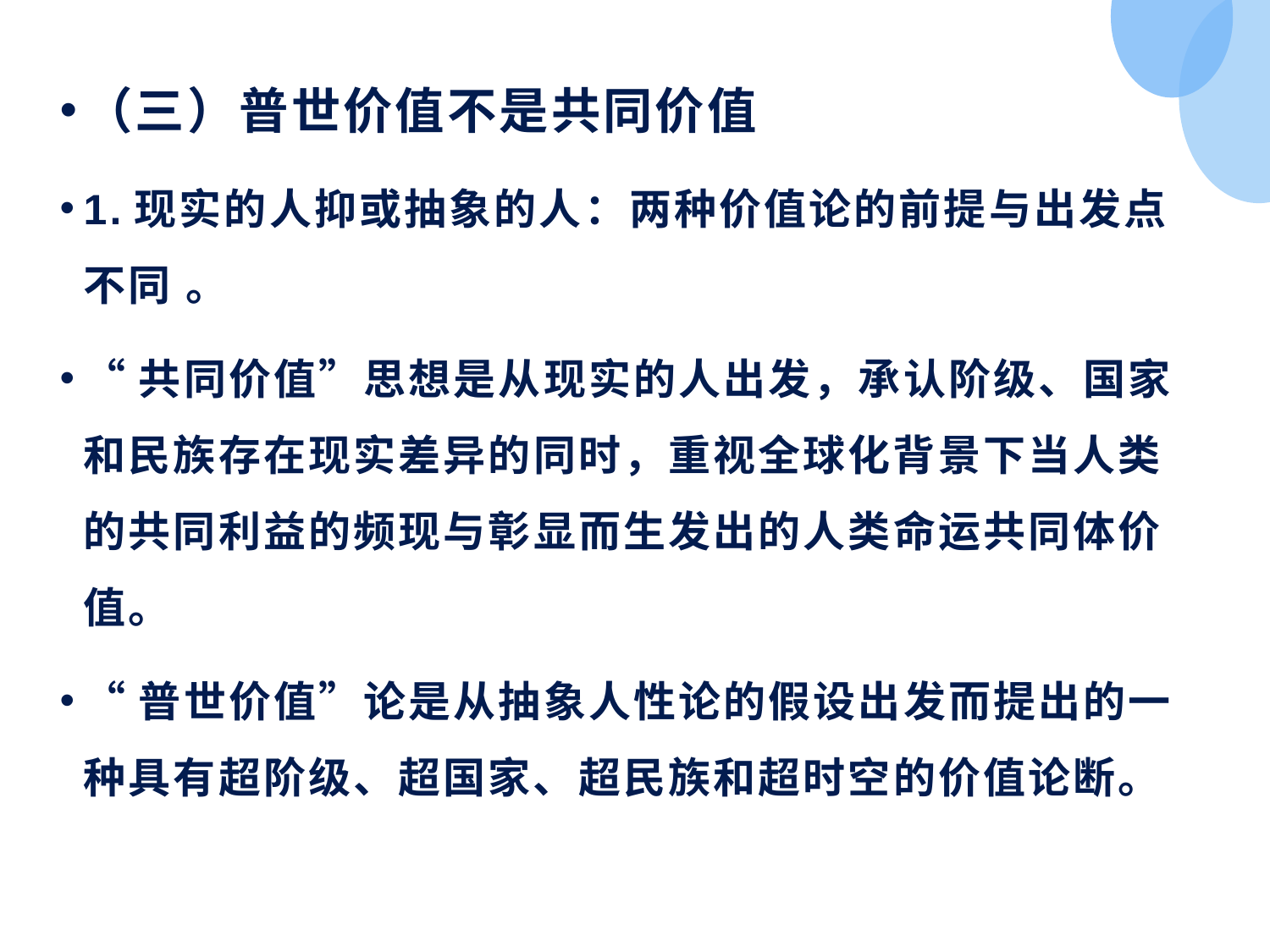

（三）普世价值不是共同价值
1.现实的人抑或抽象的人：两种价值论的前提与出发点不同 。
“共同价值”思想是从现实的人出发，承认阶级、国家和民族存在现实差异的同时，重视全球化背景下当人类的共同利益的频现与彰显而生发出的人类命运共同体价值。
“普世价值”论是从抽象人性论的假设出发而提出的一种具有超阶级、超国家、超民族和超时空的价值论断。